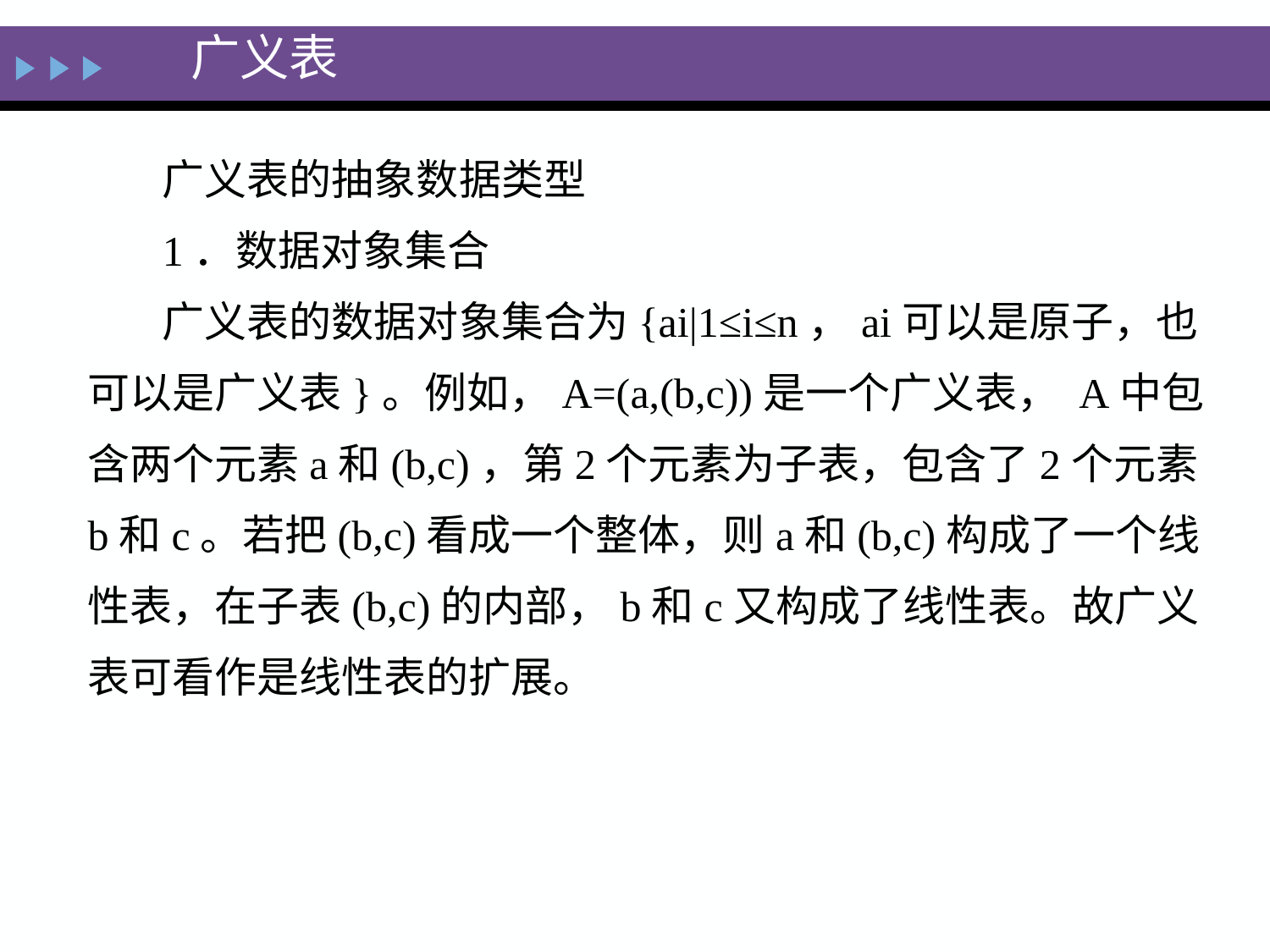

# 广义表
广义表的抽象数据类型
1．数据对象集合
广义表的数据对象集合为{ai|1≤i≤n，ai可以是原子，也可以是广义表}。例如，A=(a,(b,c))是一个广义表， A中包含两个元素a和(b,c)，第2个元素为子表，包含了2个元素b和c。若把(b,c)看成一个整体，则a和(b,c)构成了一个线性表，在子表(b,c)的内部，b和c又构成了线性表。故广义表可看作是线性表的扩展。